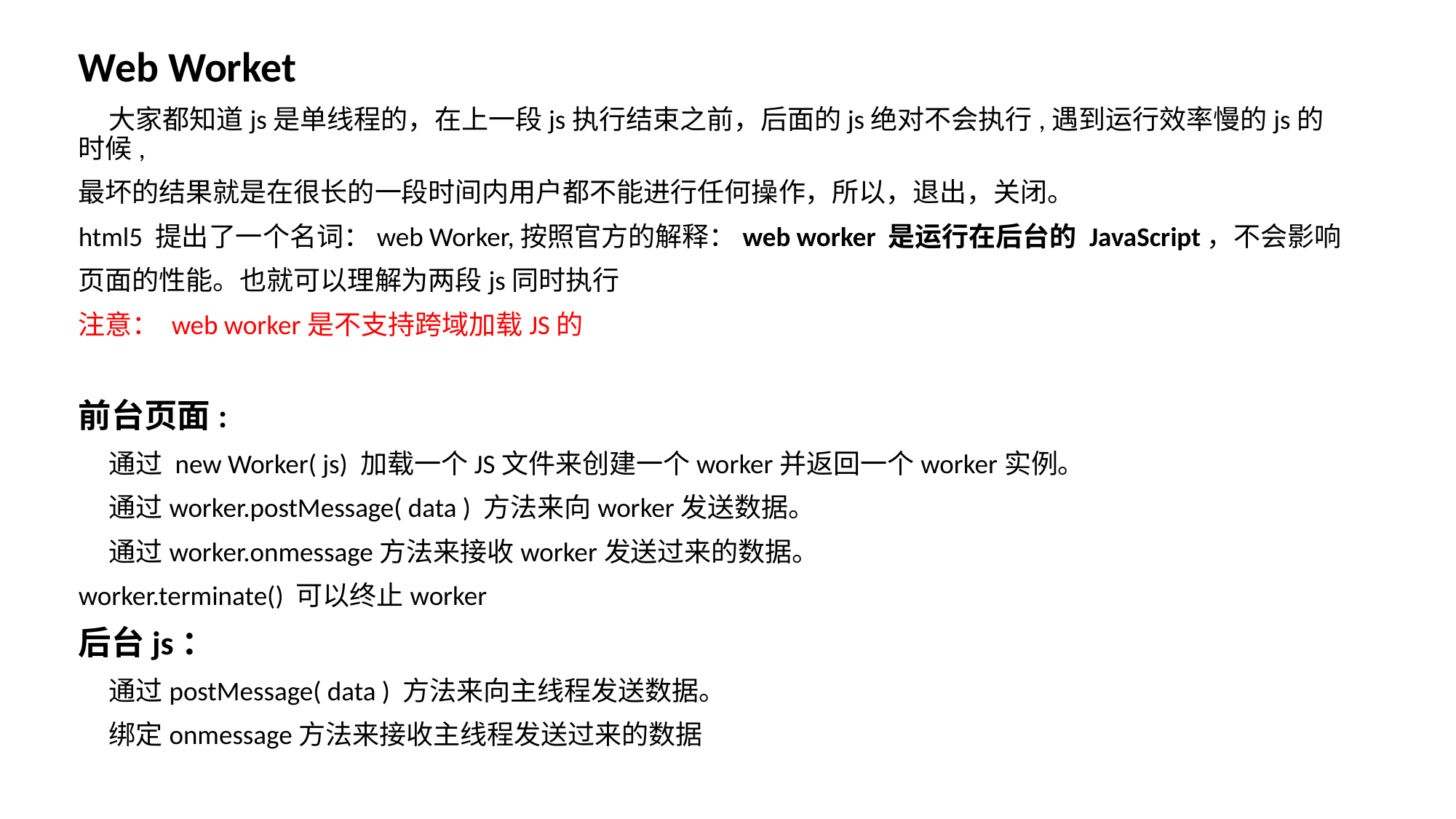

Web Worket
    大家都知道js是单线程的，在上一段js执行结束之前，后面的js绝对不会执行,遇到运行效率慢的js的时候,
最坏的结果就是在很长的一段时间内用户都不能进行任何操作，所以，退出，关闭。
html5 提出了一个名词：web Worker,按照官方的解释：web worker 是运行在后台的 JavaScript，不会影响
页面的性能。也就可以理解为两段js同时执行
注意： web worker是不支持跨域加载JS的

前台页面:
    通过 new Worker( js) 加载一个JS文件来创建一个worker并返回一个worker实例。
    通过worker.postMessage( data ) 方法来向worker发送数据。
    通过worker.onmessage方法来接收worker发送过来的数据。
worker.terminate() 可以终止worker
后台js：
    通过postMessage( data ) 方法来向主线程发送数据。
    绑定onmessage方法来接收主线程发送过来的数据